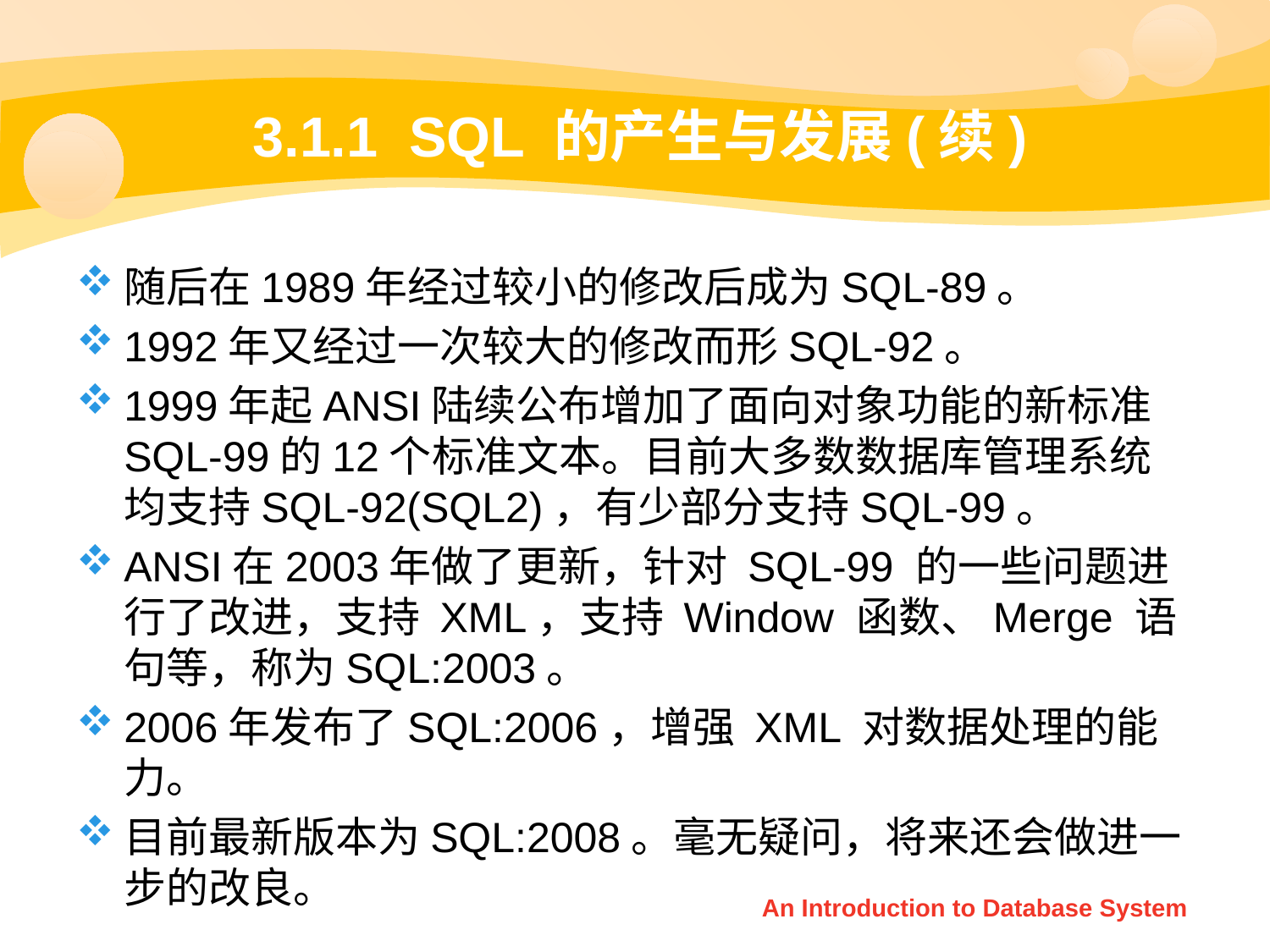

# 3.1.1  SQL 的产生与发展(续)
随后在1989年经过较小的修改后成为SQL-89。
1992年又经过一次较大的修改而形SQL-92。
1999年起ANSI陆续公布增加了面向对象功能的新标准SQL-99的12个标准文本。目前大多数数据库管理系统均支持SQL-92(SQL2)，有少部分支持SQL-99。
ANSI在2003年做了更新，针对 SQL-99 的一些问题进行了改进，支持 XML，支持 Window 函数、Merge 语句等，称为SQL:2003。
2006年发布了SQL:2006，增强 XML 对数据处理的能力。
目前最新版本为SQL:2008。毫无疑问，将来还会做进一步的改良。
An Introduction to Database System